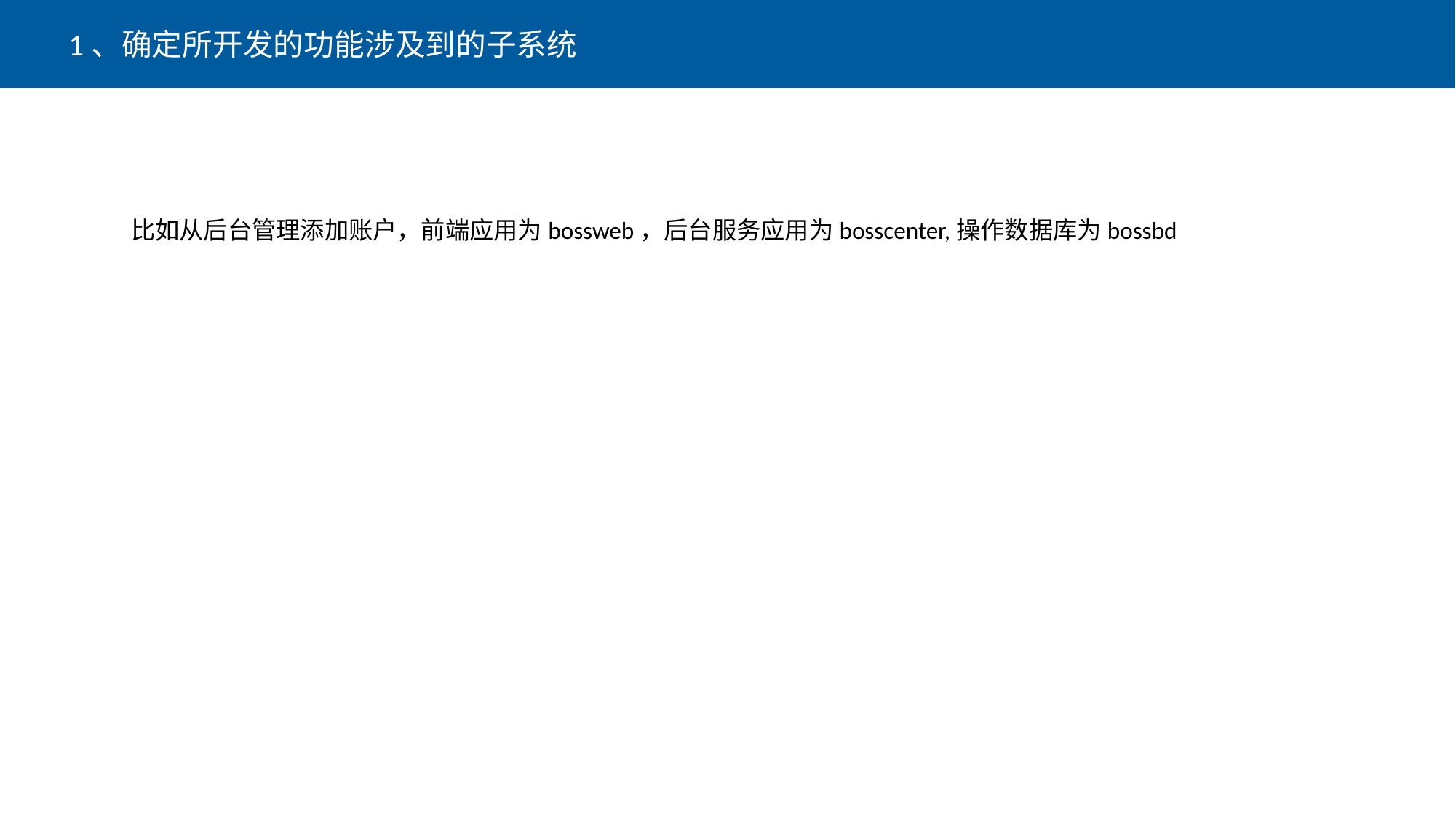

1、确定所开发的功能涉及到的子系统
比如从后台管理添加账户，前端应用为bossweb，后台服务应用为bosscenter,操作数据库为bossbd